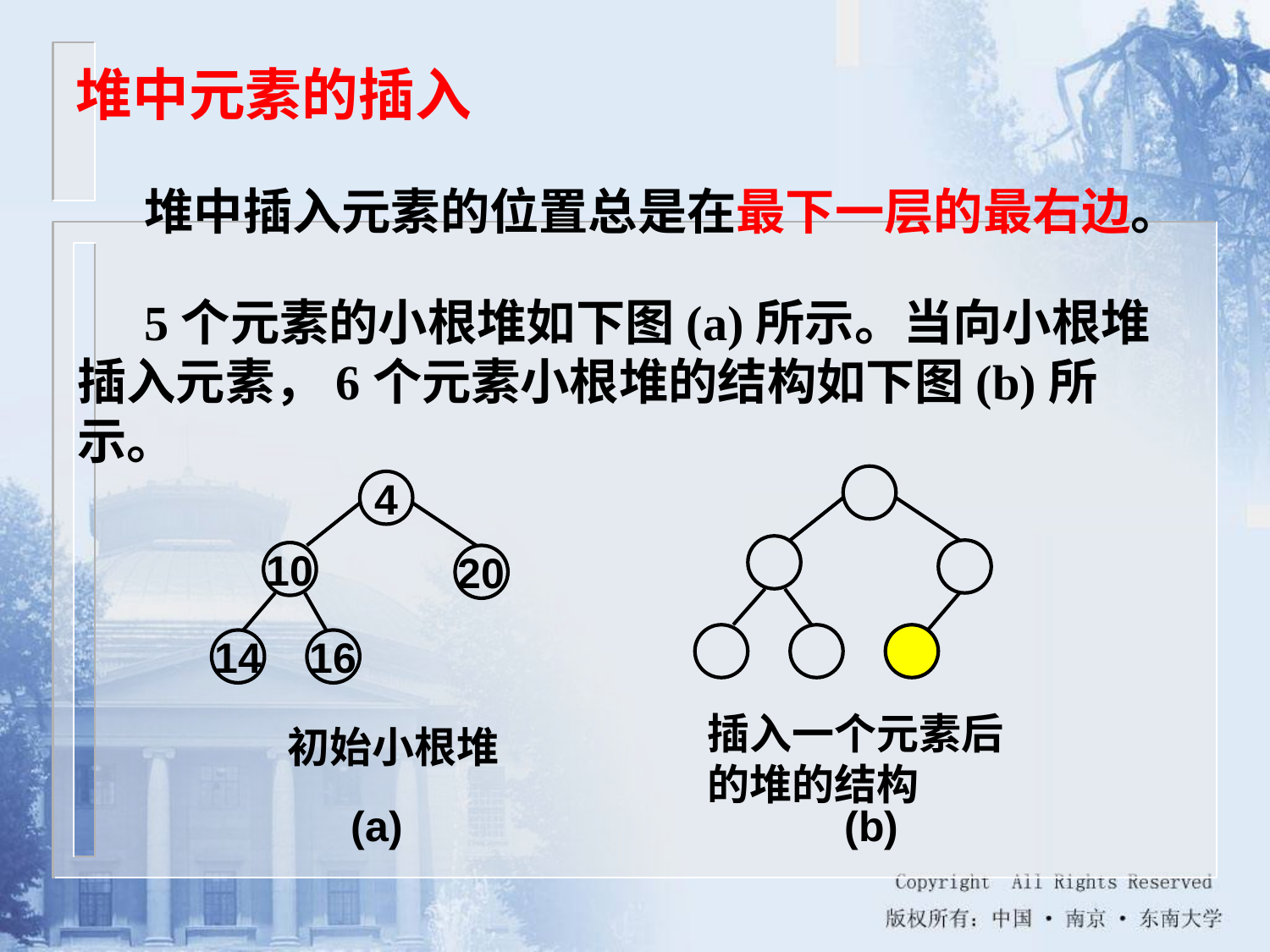

堆中元素的插入
堆中插入元素的位置总是在最下一层的最右边。
5个元素的小根堆如下图(a)所示。当向小根堆插入元素，6个元素小根堆的结构如下图(b)所示。

插入一个元素后的堆的结构
(b)
4

10
20

14
16
初始小根堆
(a)